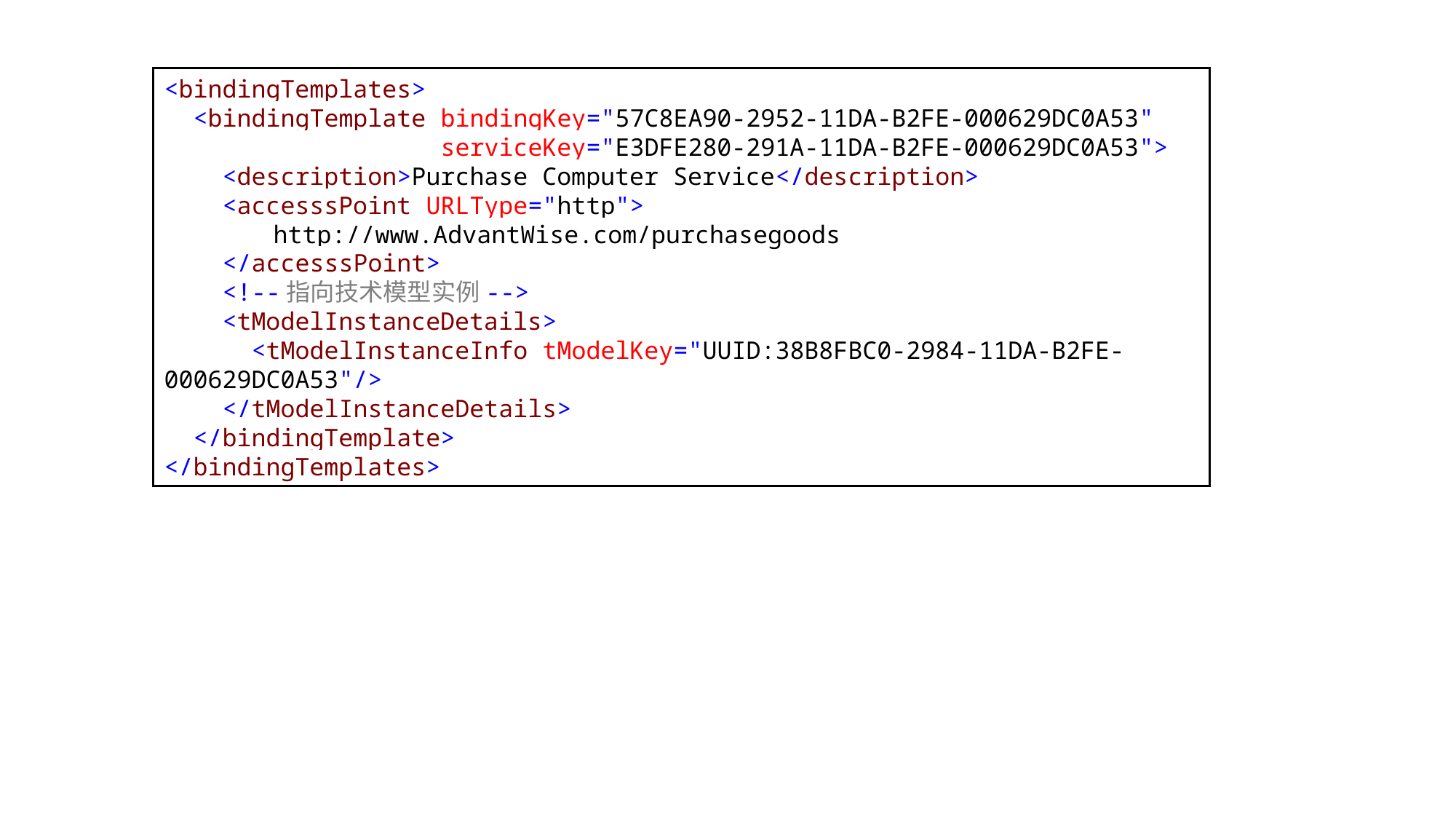

<bindingTemplates>
  <bindingTemplate bindingKey="57C8EA90-2952-11DA-B2FE-000629DC0A53"
                   serviceKey="E3DFE280-291A-11DA-B2FE-000629DC0A53">
    <description>Purchase Computer Service</description>
    <accesssPoint URLType="http">
	http://www.AdvantWise.com/purchasegoods
    </accesssPoint>
    <!--指向技术模型实例-->
    <tModelInstanceDetails>
      <tModelInstanceInfo tModelKey="UUID:38B8FBC0-2984-11DA-B2FE-000629DC0A53"/>
    </tModelInstanceDetails>
  </bindingTemplate>
</bindingTemplates>